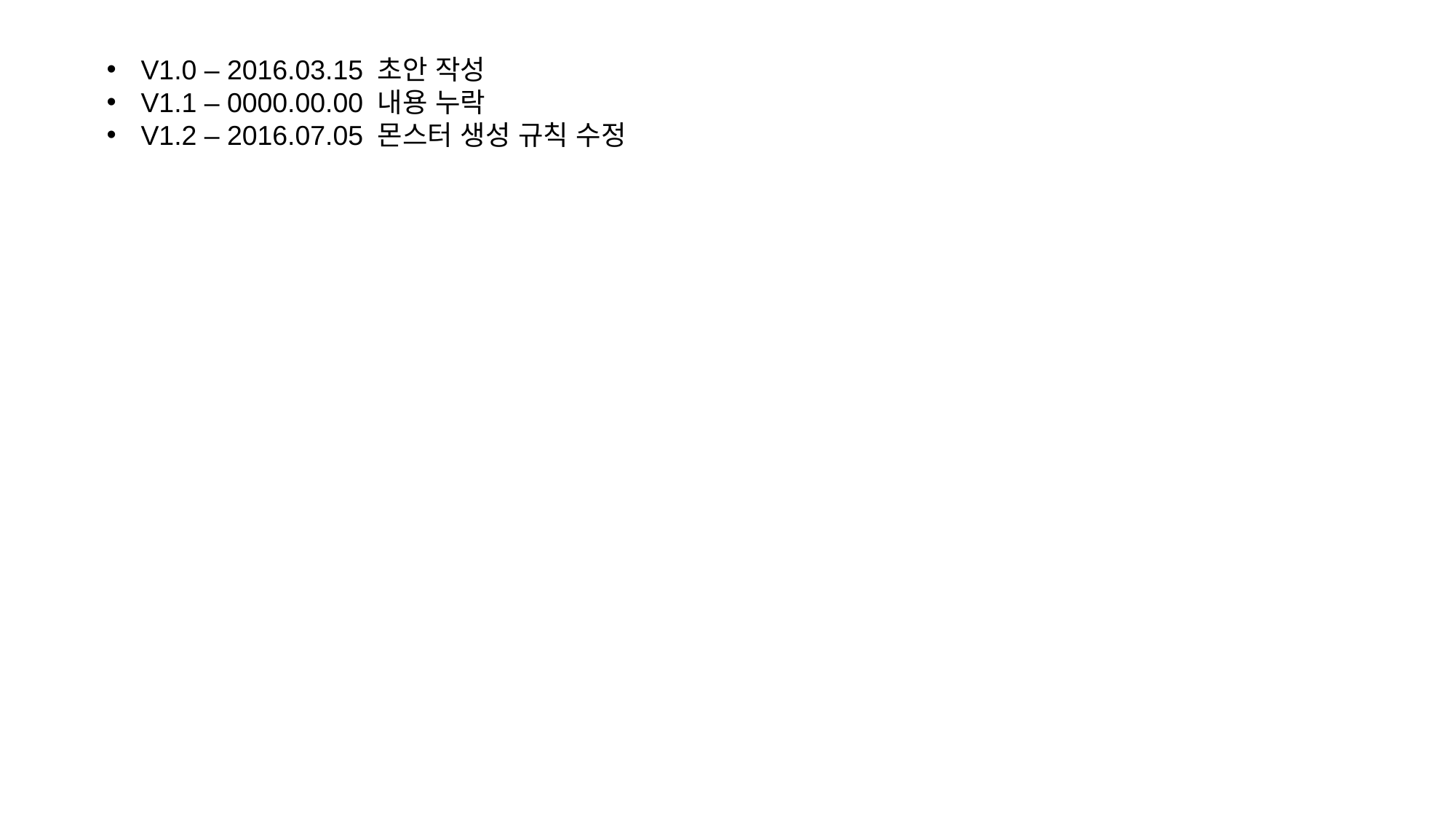

V1.0 – 2016.03.15 초안 작성
V1.1 – 0000.00.00 내용 누락
V1.2 – 2016.07.05 몬스터 생성 규칙 수정